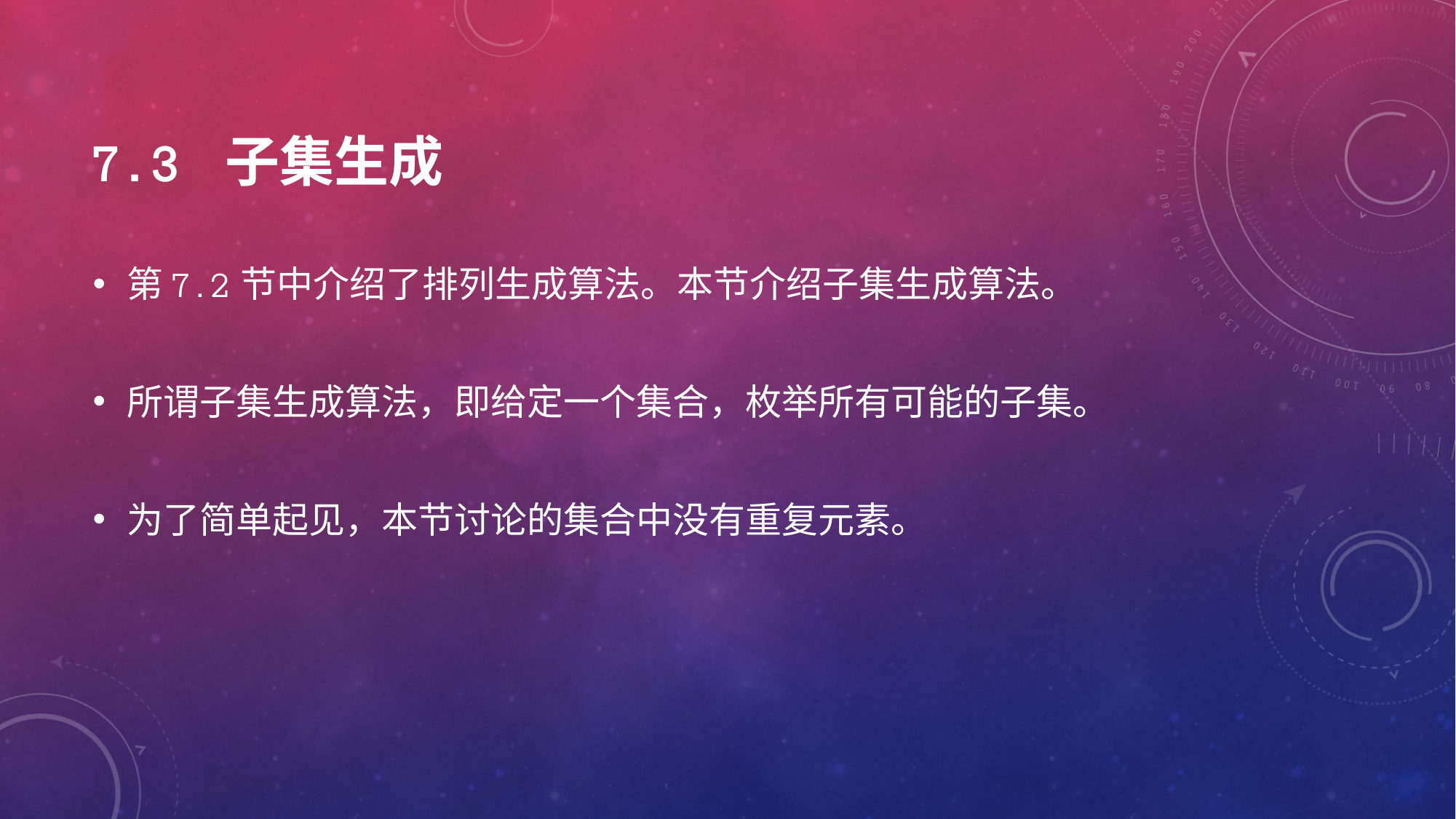

# 7.3 子集生成
第7.2节中介绍了排列生成算法。本节介绍子集生成算法。

所谓子集生成算法，即给定一个集合，枚举所有可能的子集。

为了简单起见，本节讨论的集合中没有重复元素。